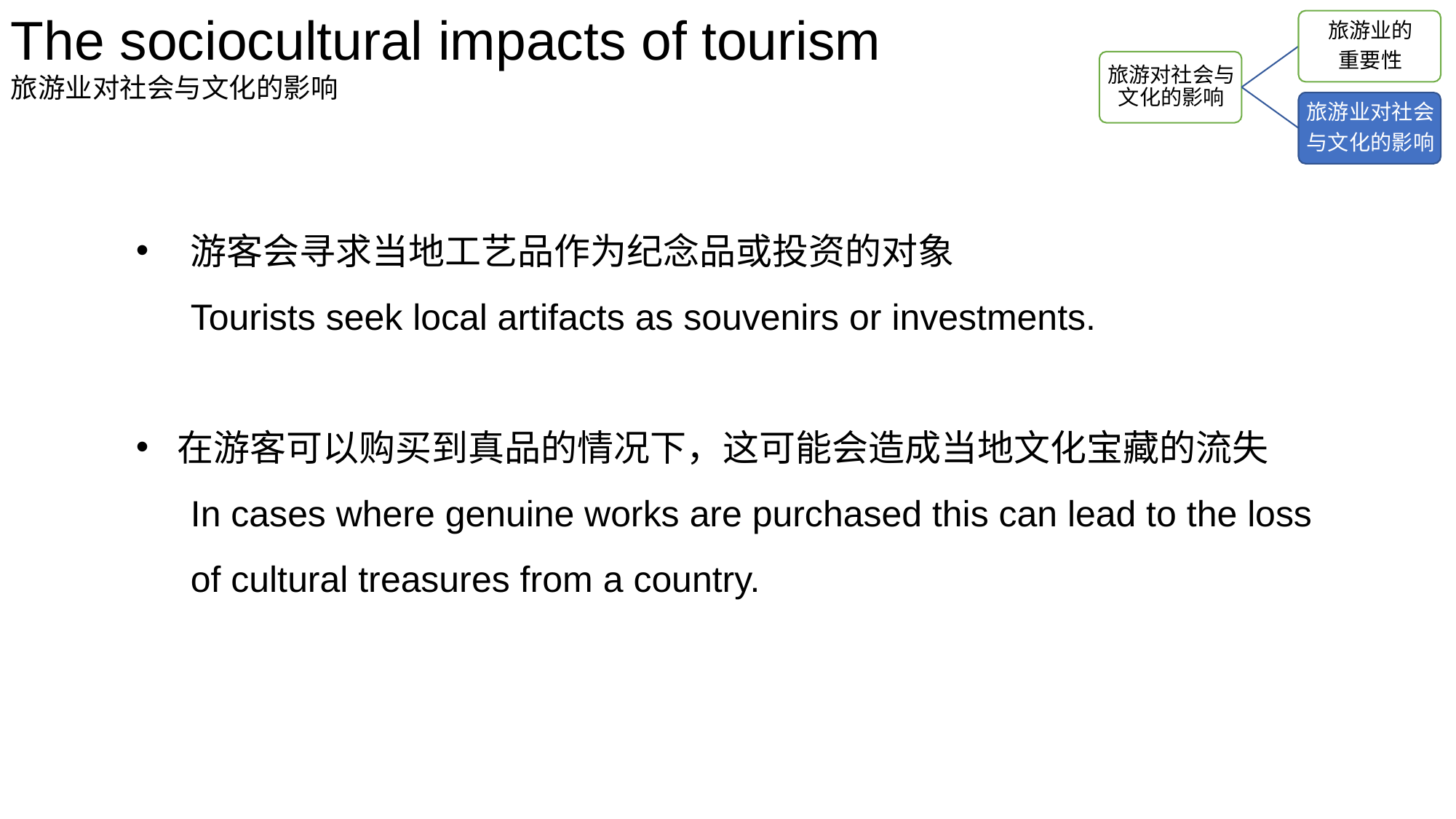

The sociocultural impacts of tourism
旅游业对社会与文化的影响
旅游对社会与文化的影响

旅游业的
重要性

旅游业对社会
与文化的影响
游客会寻求当地工艺品作为纪念品或投资的对象
Tourists seek local artifacts as souvenirs or investments.

在游客可以购买到真品的情况下，这可能会造成当地文化宝藏的流失
In cases where genuine works are purchased this can lead to the loss of cultural treasures from a country.